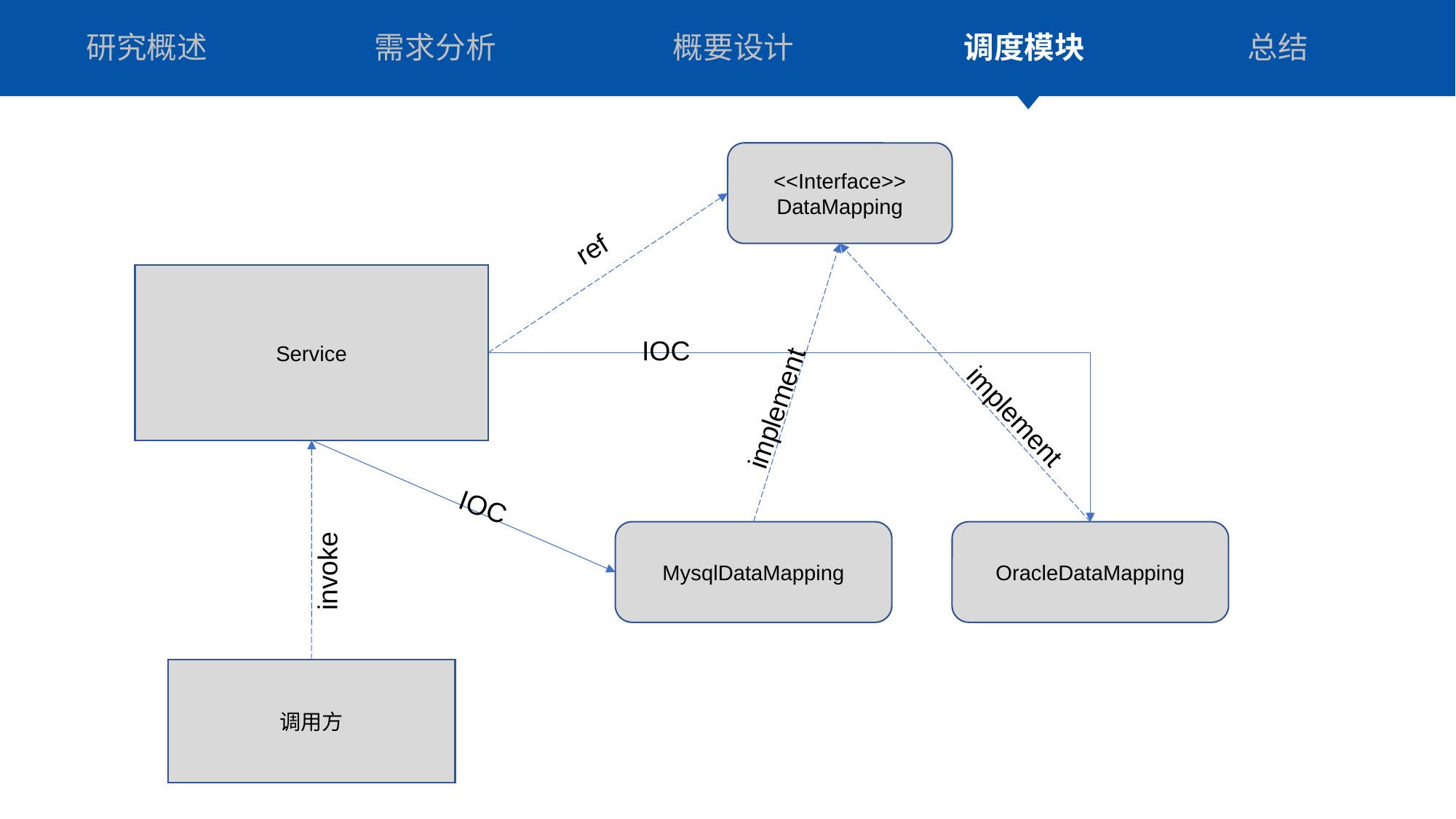

研究概述
需求分析
概要设计
调度模块
总结

<<Interface>>
DataMapping
ref
Service
IOC
implement
implement
IOC
MysqlDataMapping
OracleDataMapping
invoke
调用方